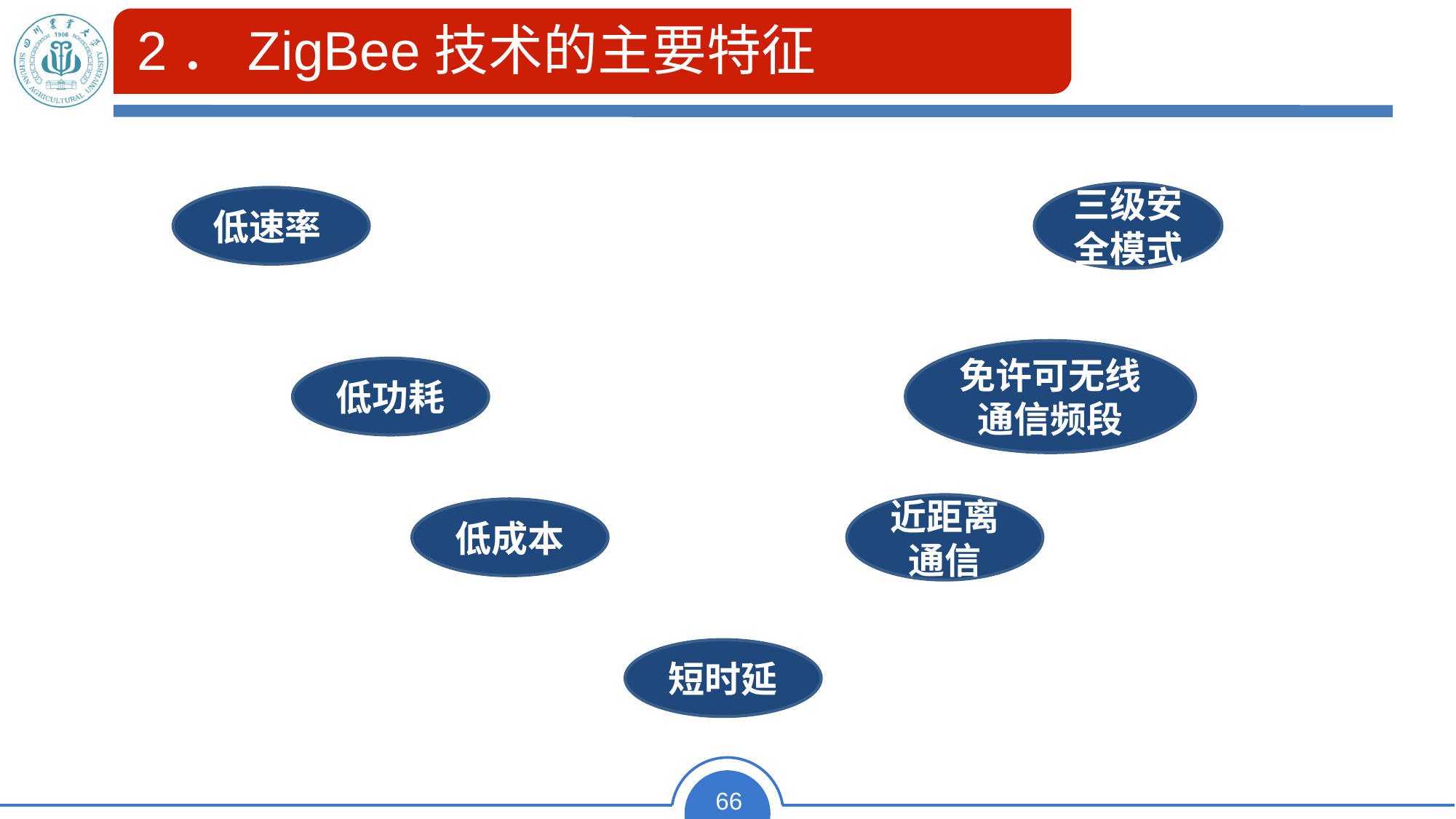

# 2．ZigBee技术的主要特征
三级安全模式
低速率
免许可无线通信频段
低功耗
近距离通信
低成本
短时延